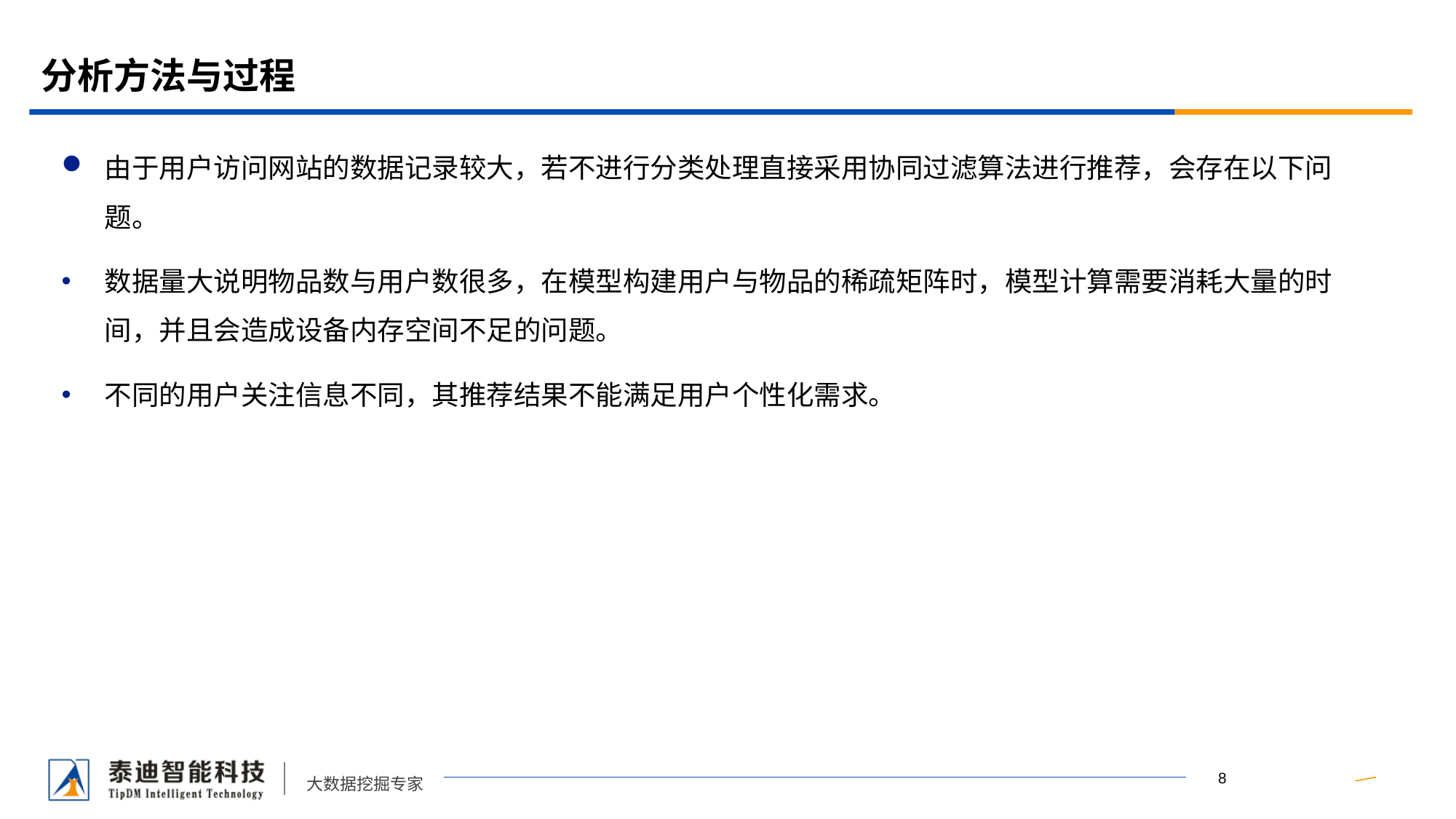

# 分析方法与过程
由于用户访问网站的数据记录较大，若不进行分类处理直接采用协同过滤算法进行推荐，会存在以下问题。
数据量大说明物品数与用户数很多，在模型构建用户与物品的稀疏矩阵时，模型计算需要消耗大量的时间，并且会造成设备内存空间不足的问题。
不同的用户关注信息不同，其推荐结果不能满足用户个性化需求。